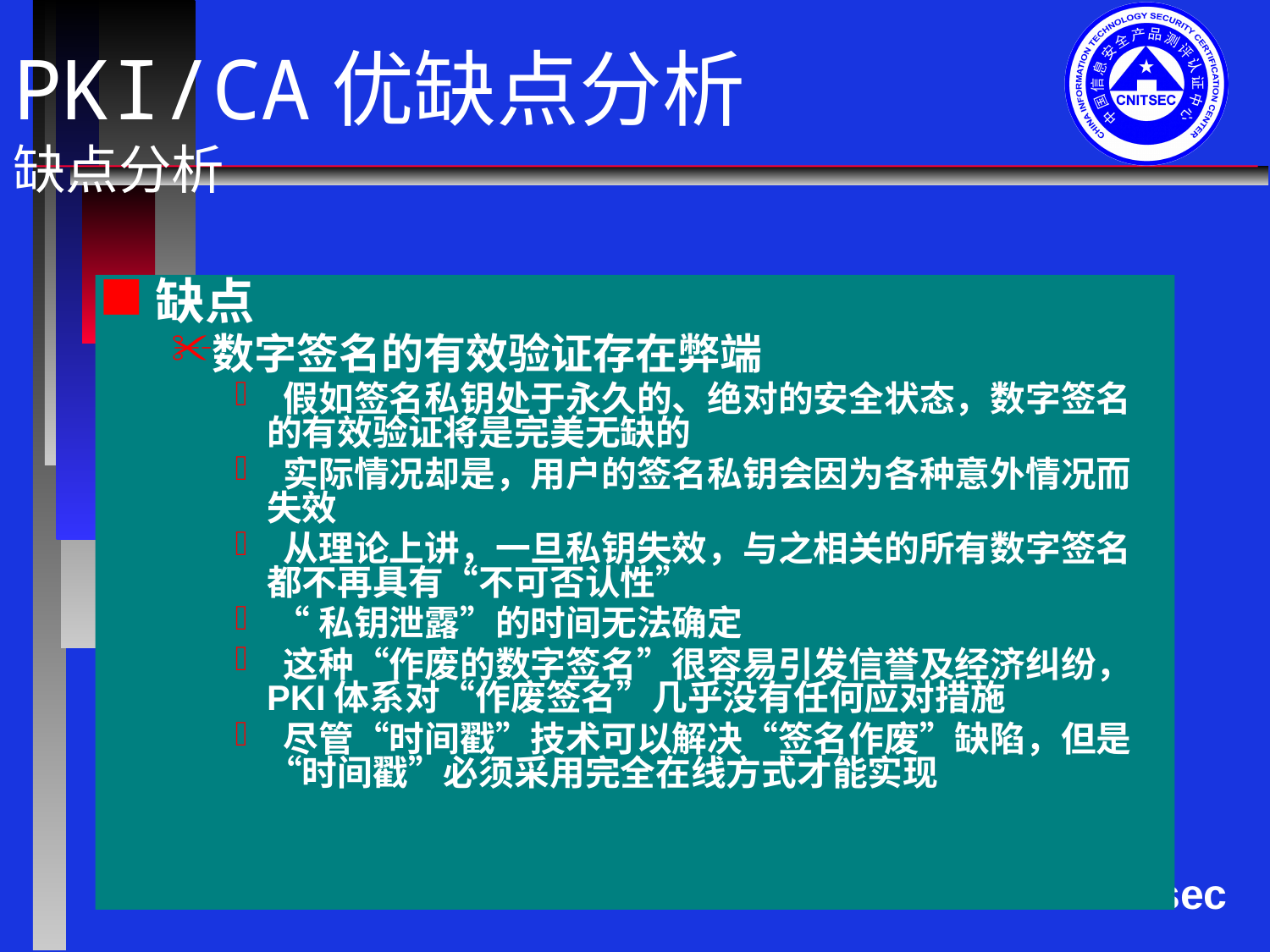

# PKI/CA优缺点分析 缺点分析
缺点
数字签名的有效验证存在弊端
 假如签名私钥处于永久的、绝对的安全状态，数字签名的有效验证将是完美无缺的
 实际情况却是，用户的签名私钥会因为各种意外情况而失效
 从理论上讲，一旦私钥失效，与之相关的所有数字签名都不再具有“不可否认性”
 “私钥泄露”的时间无法确定
 这种“作废的数字签名”很容易引发信誉及经济纠纷，PKI体系对“作废签名”几乎没有任何应对措施
 尽管“时间戳”技术可以解决“签名作废”缺陷，但是“时间戳”必须采用完全在线方式才能实现